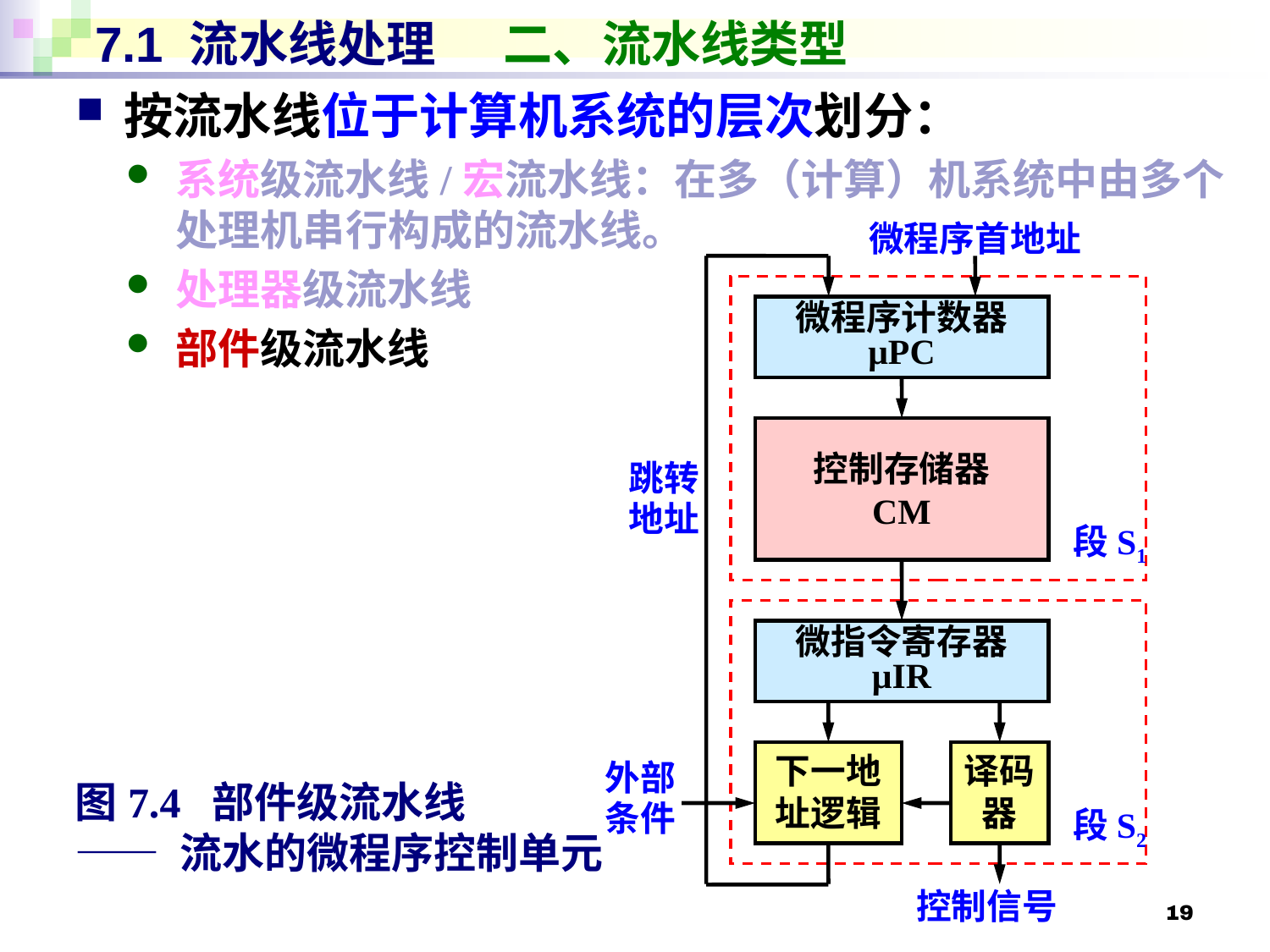

# 7.1 流水线处理      二、流水线类型
按流水线位于计算机系统的层次划分：
系统级流水线/宏流水线：在多（计算）机系统中由多个处理机串行构成的流水线。
处理器级流水线
部件级流水线
微程序首地址

微程序计数器
μPC

控制存储器
CM
跳转
地址
段S1

微指令寄存器
μIR

下一地址逻辑
译码
器
外部
条件
图7.4  部件级流水线
—— 流水的微程序控制单元

段S2

19
控制信号